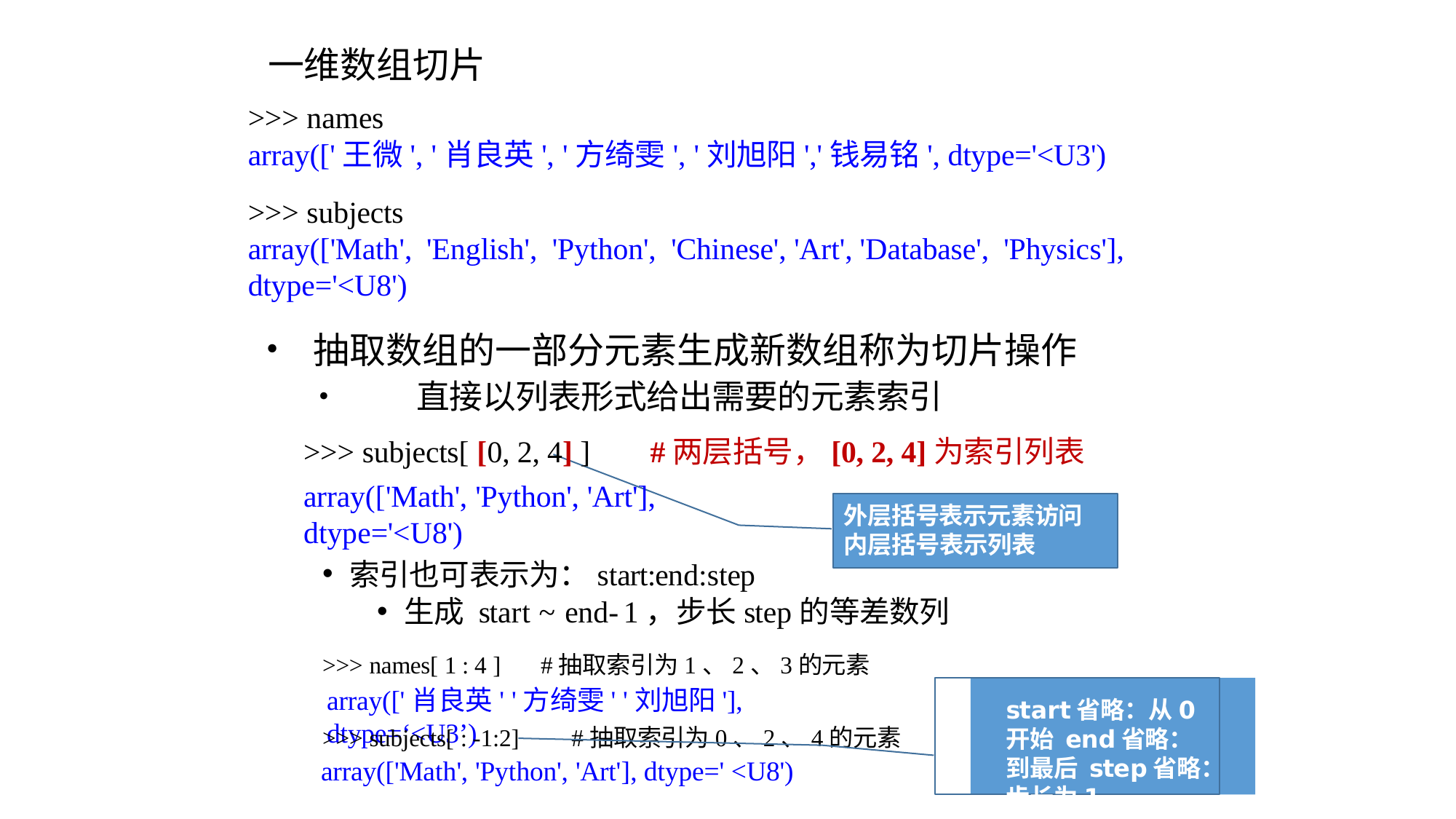

# 一维数组切片
>>> names
array(['王微', '肖良英', '方绮雯', '刘旭阳','钱易铭', dtype='<U3')

>>> subjects
array(['Math', 'English', 'Python', 'Chinese', 'Art', 'Database',  'Physics'], dtype='<U8')
• 抽取数组的一部分元素生成新数组称为切片操作
•	直接以列表形式给出需要的元素索引
>>> subjects[ [0, 2, 4] ]        #两层括号，[0, 2, 4]为索引列表

array(['Math', 'Python', 'Art'], dtype='<U8')

外层括号表示元素访问 内层括号表示列表
索引也可表示为：start:end:step
生成 start ~ end-1，步长step的等差数列

>>> names[ 1 : 4 ]	#抽取索引为1、2、3的元素

array(['肖良英' '方绮雯' '刘旭阳'], dtype=‘<U3’)

start省略：从0开始 end省略：到最后 step省略：步长为1
>>> subjects[ : -1:2]         #抽取索引为0、2、4的元素

array(['Math', 'Python', 'Art'], dtype=' <U8')